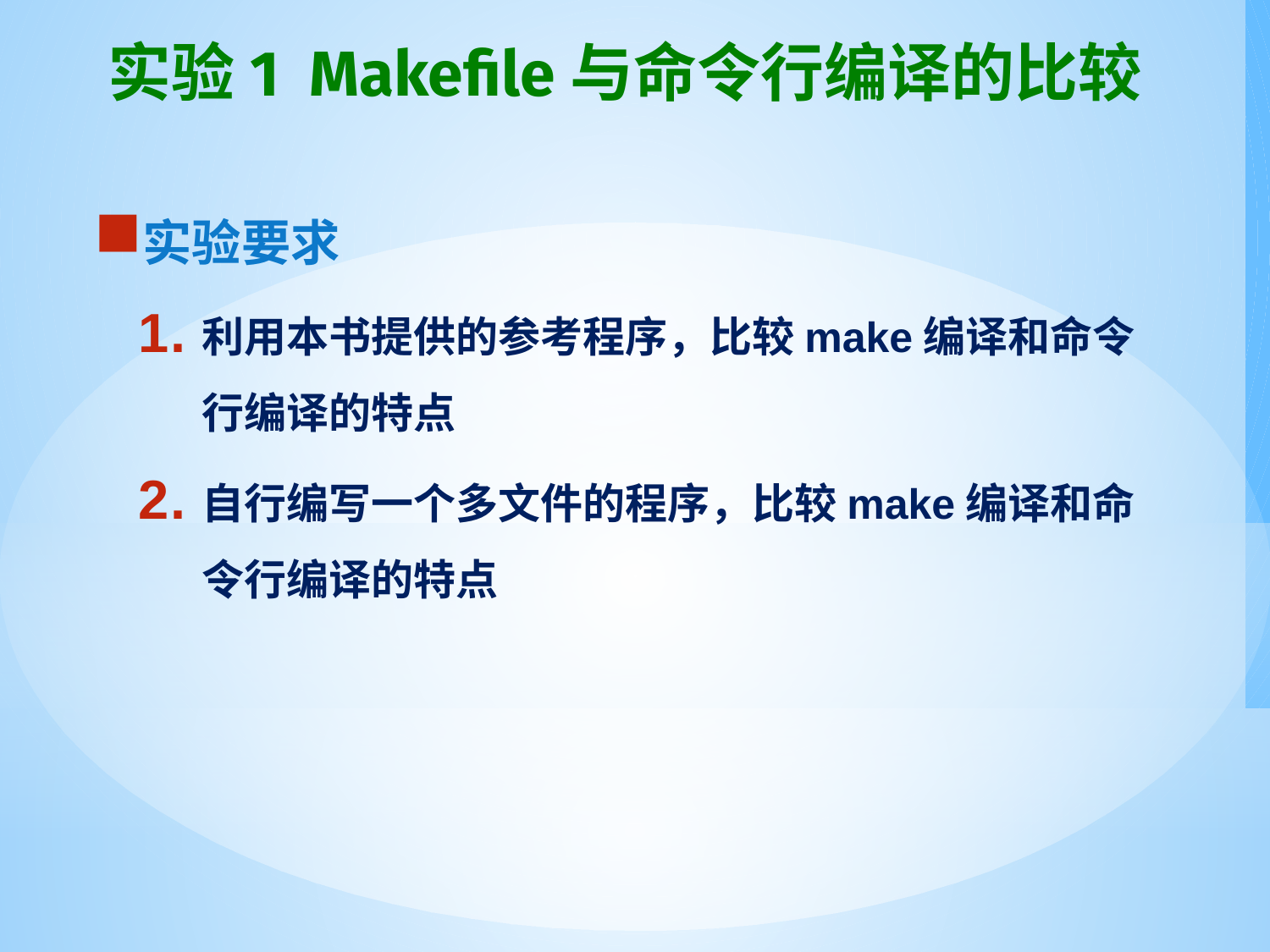

# 实验1  Makefile与命令行编译的比较
实验要求
利用本书提供的参考程序，比较make编译和命令行编译的特点
自行编写一个多文件的程序，比较make编译和命令行编译的特点